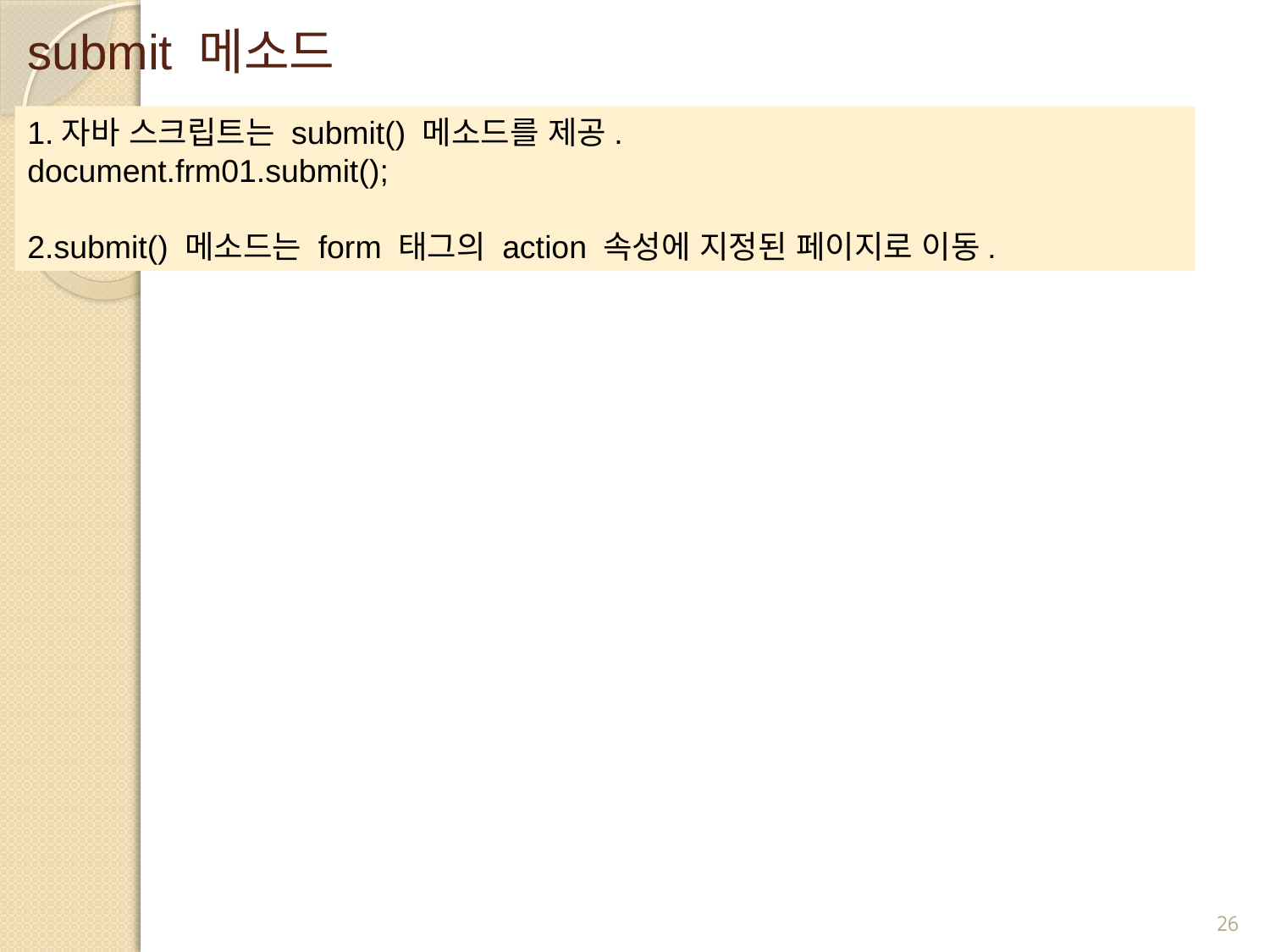

# submit 메소드
1.자바 스크립트는 submit() 메소드를 제공.
document.frm01.submit();

2.submit() 메소드는 form 태그의 action 속성에 지정된 페이지로 이동.
26